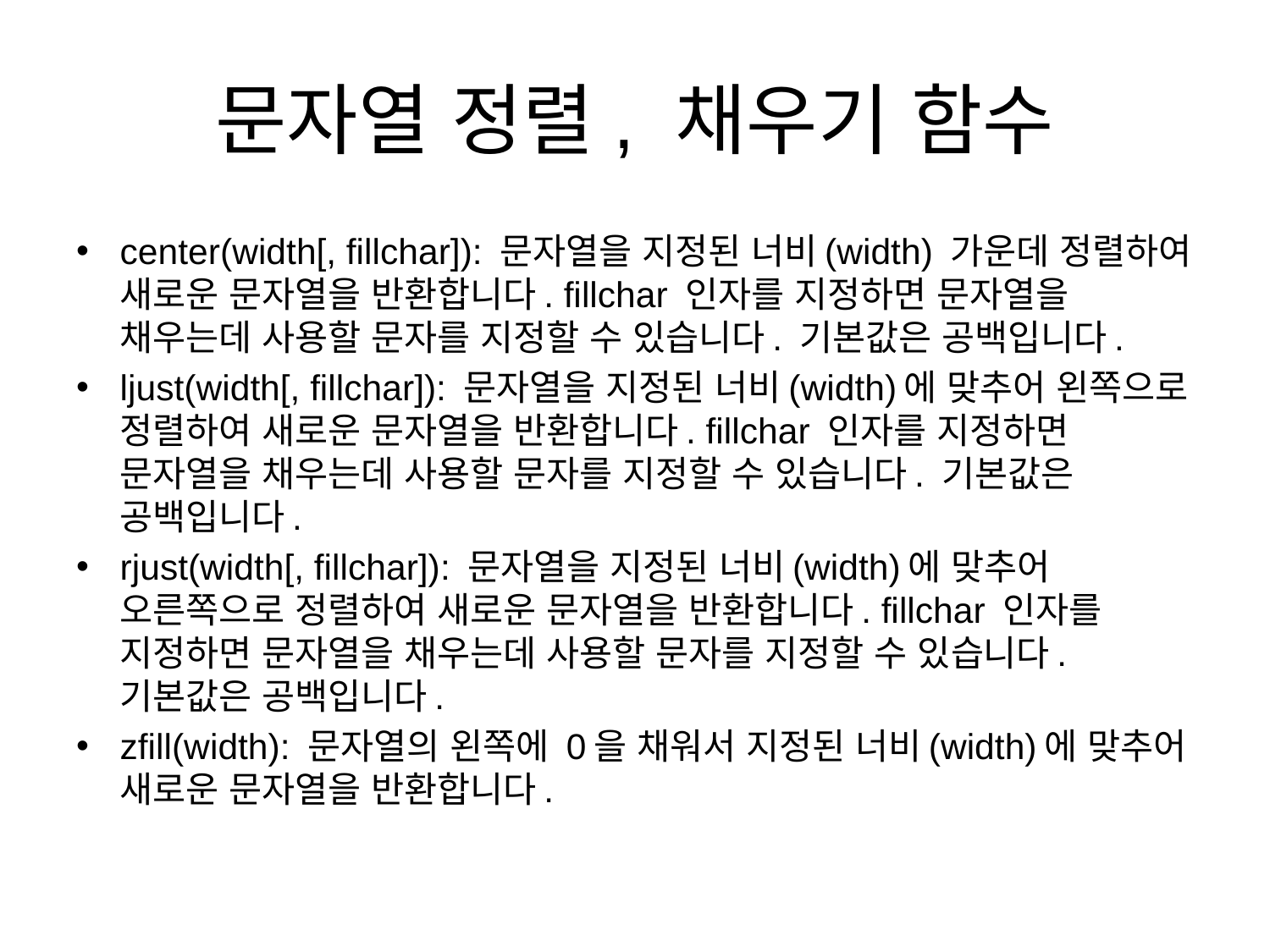

# 문자열 정렬, 채우기 함수
center(width[, fillchar]): 문자열을 지정된 너비(width) 가운데 정렬하여 새로운 문자열을 반환합니다. fillchar 인자를 지정하면 문자열을 채우는데 사용할 문자를 지정할 수 있습니다. 기본값은 공백입니다.
ljust(width[, fillchar]): 문자열을 지정된 너비(width)에 맞추어 왼쪽으로 정렬하여 새로운 문자열을 반환합니다. fillchar 인자를 지정하면 문자열을 채우는데 사용할 문자를 지정할 수 있습니다. 기본값은 공백입니다.
rjust(width[, fillchar]): 문자열을 지정된 너비(width)에 맞추어 오른쪽으로 정렬하여 새로운 문자열을 반환합니다. fillchar 인자를 지정하면 문자열을 채우는데 사용할 문자를 지정할 수 있습니다. 기본값은 공백입니다.
zfill(width): 문자열의 왼쪽에 0을 채워서 지정된 너비(width)에 맞추어 새로운 문자열을 반환합니다.